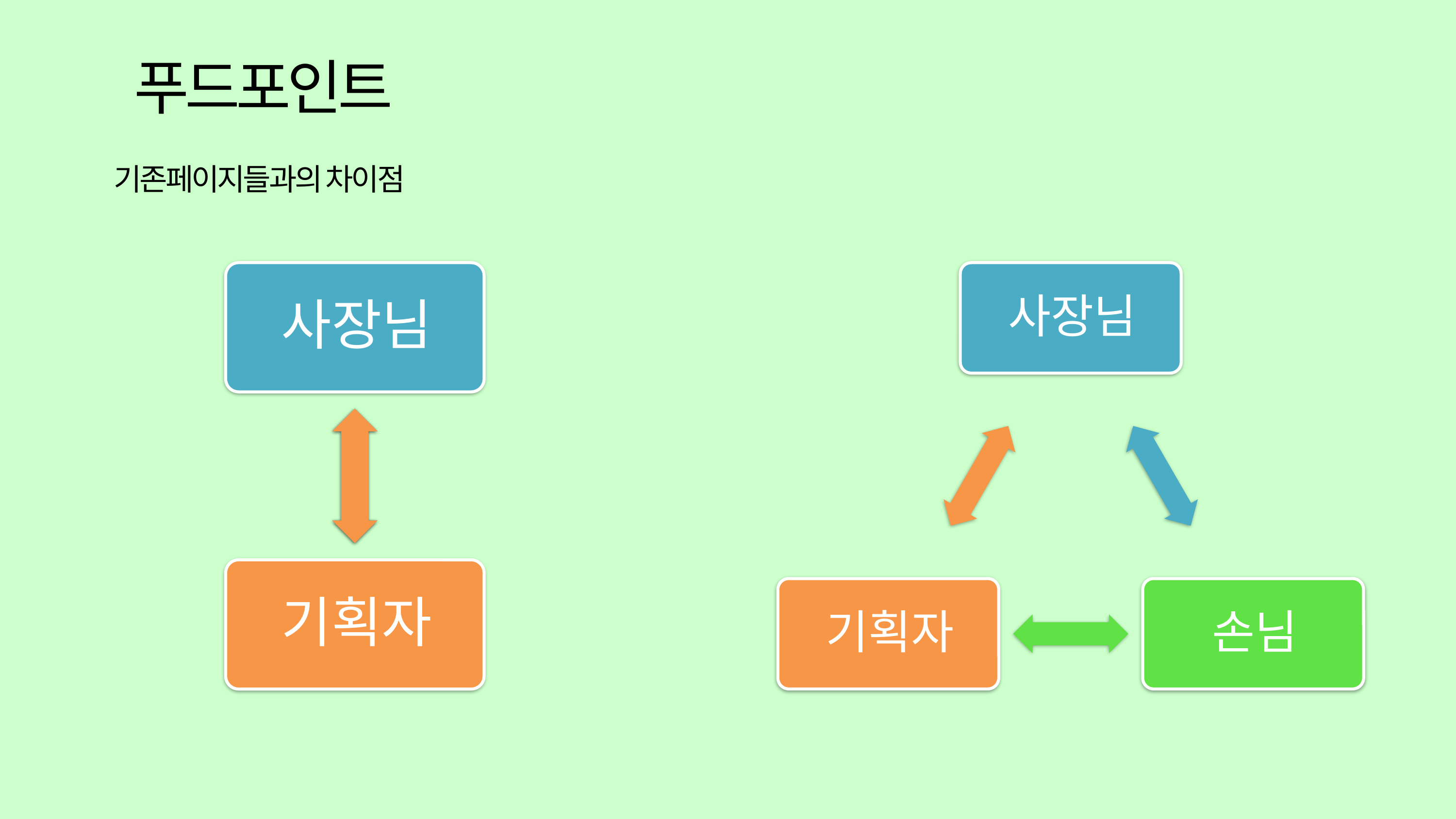

푸드포인트
기존페이지들과의 차이점
사장님

기획자

사장님

손님

기획자